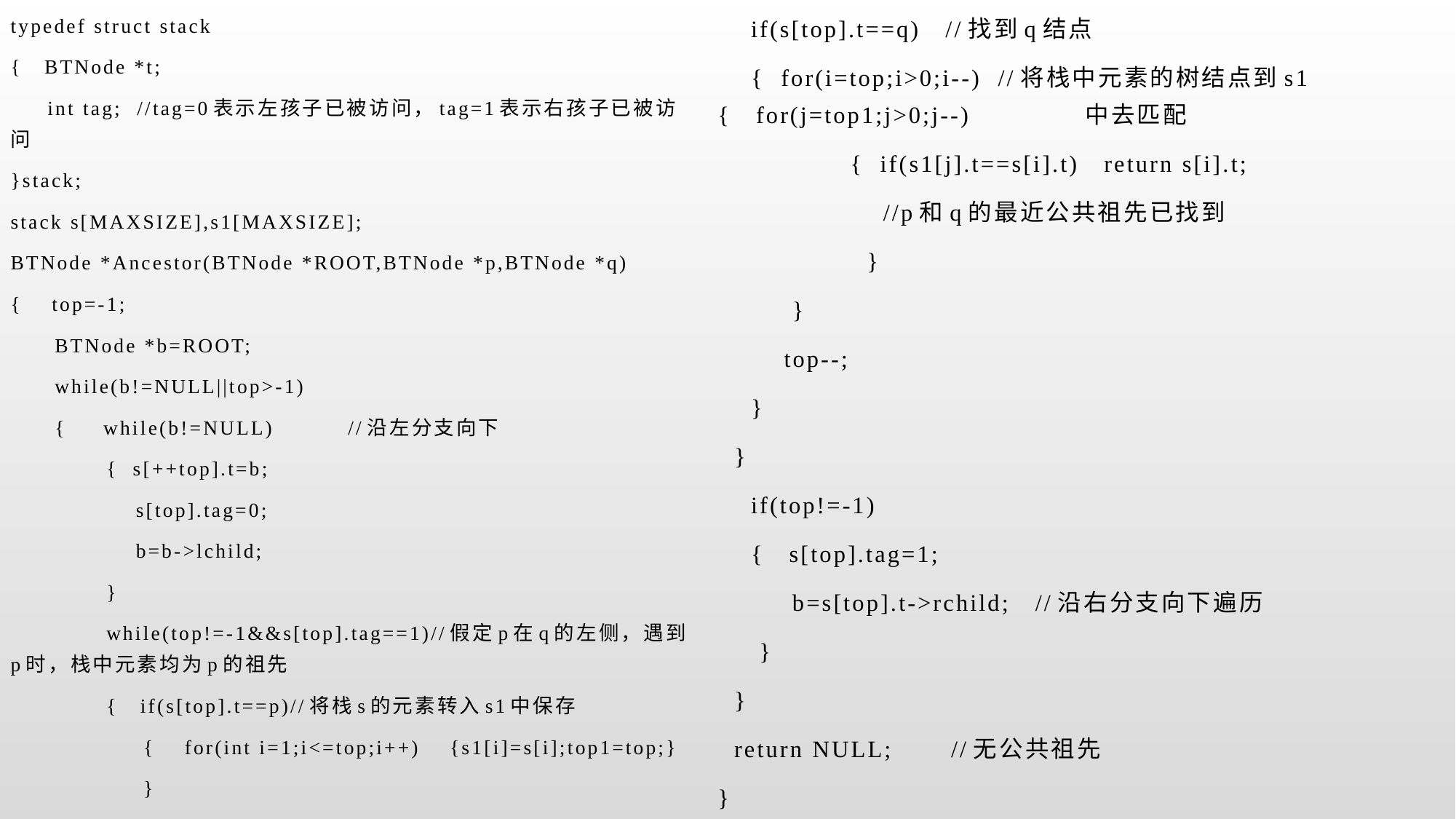

if(s[top].t==q)   //找到q结点
    {  for(i=top;i>0;i--)  //将栈中元素的树结点到s1   	{   for(j=top1;j>0;j--)	             中去匹配
                {  if(s1[j].t==s[i].t)   return s[i].t;
                    //p和q的最近公共祖先已找到
                  }
         }
        top--;
    }
  }
    if(top!=-1)
    {   s[top].tag=1;
         b=s[top].t->rchild;   //沿右分支向下遍历
     }
  }
  return NULL;       //无公共祖先
}
typedef struct stack
{   BTNode *t;
     int tag;  //tag=0表示左孩子已被访问，tag=1表示右孩子已被访问
}stack;
stack s[MAXSIZE],s1[MAXSIZE];
BTNode *Ancestor(BTNode *ROOT,BTNode *p,BTNode *q)
{    top=-1;
      BTNode *b=ROOT;
      while(b!=NULL||top>-1)
      {     while(b!=NULL)          //沿左分支向下
             {  s[++top].t=b;
                 s[top].tag=0;
                 b=b->lchild;
             }
             while(top!=-1&&s[top].tag==1)//假定p在q的左侧，遇到p时，栈中元素均为p的祖先
             {   if(s[top].t==p)//将栈s的元素转入s1中保存
                  {    for(int i=1;i<=top;i++)    {s1[i]=s[i];top1=top;}
                  }